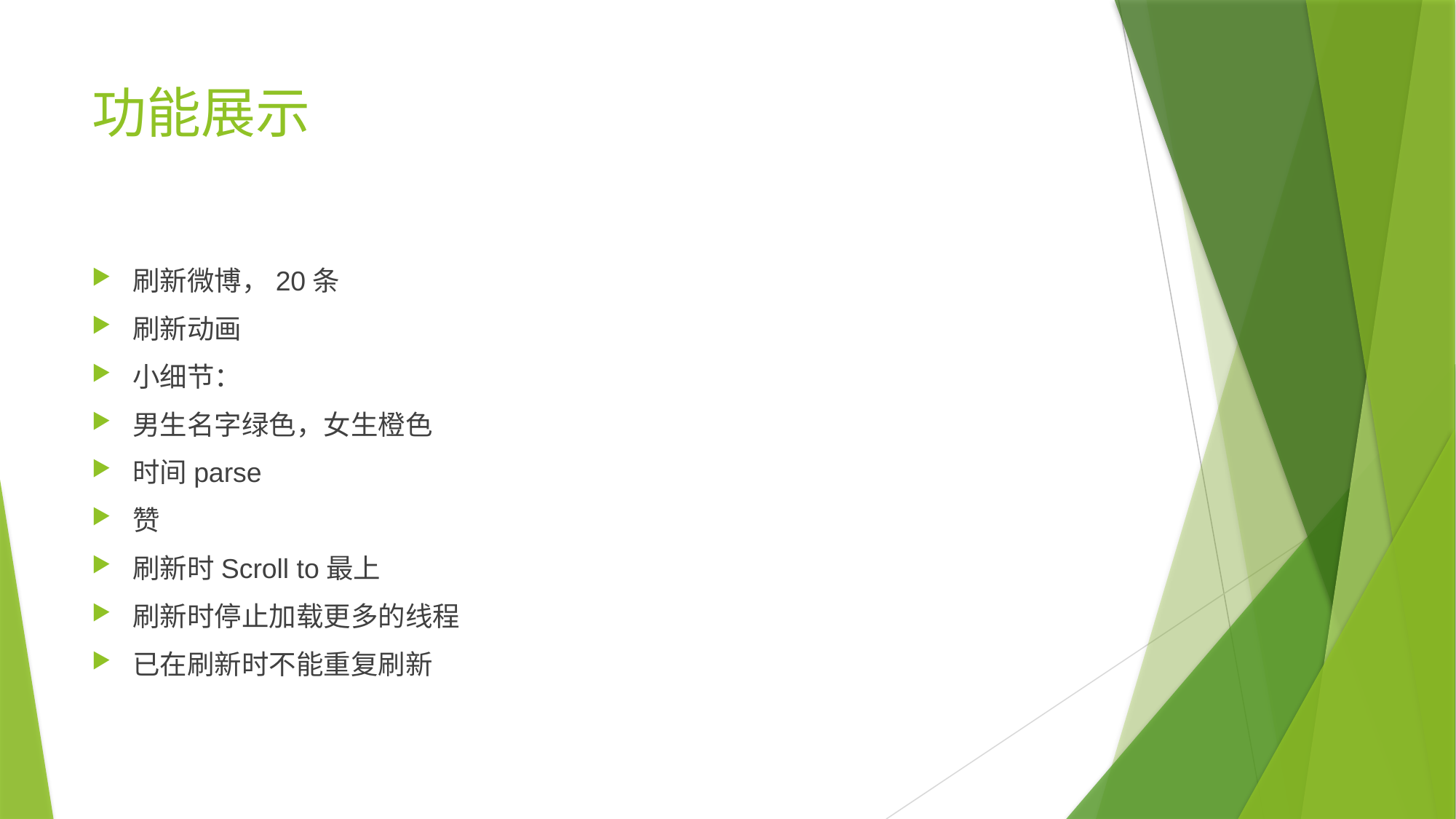

# 功能展示
刷新微博，20条
刷新动画
小细节：
男生名字绿色，女生橙色
时间parse
赞
刷新时Scroll to最上
刷新时停止加载更多的线程
已在刷新时不能重复刷新